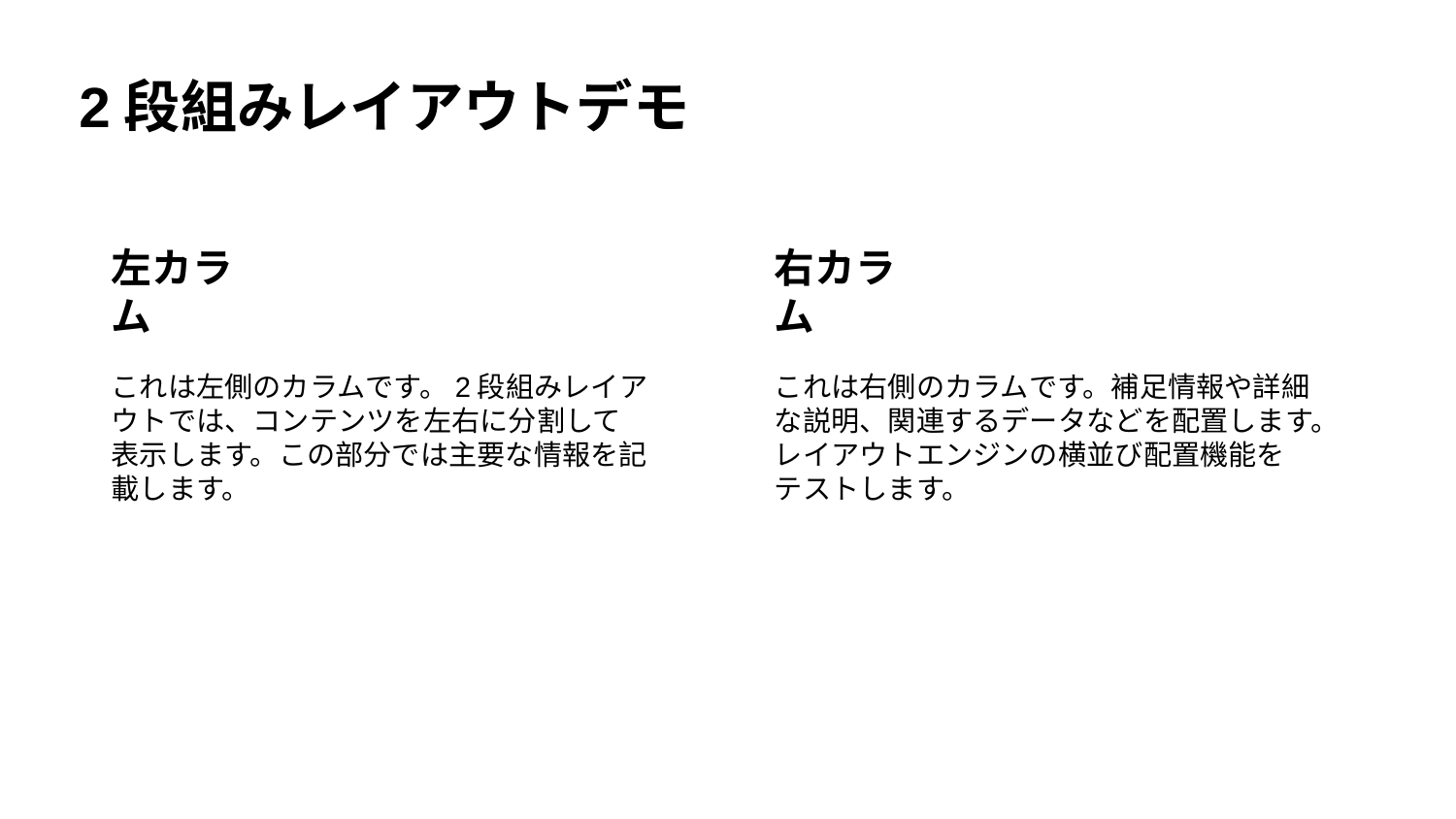

2段組みレイアウトデモ
左カラム
右カラム
これは左側のカラムです。2段組みレイアウトでは、コンテンツを左右に分割して表示します。この部分では主要な情報を記載します。
これは右側のカラムです。補足情報や詳細な説明、関連するデータなどを配置します。レイアウトエンジンの横並び配置機能をテストします。